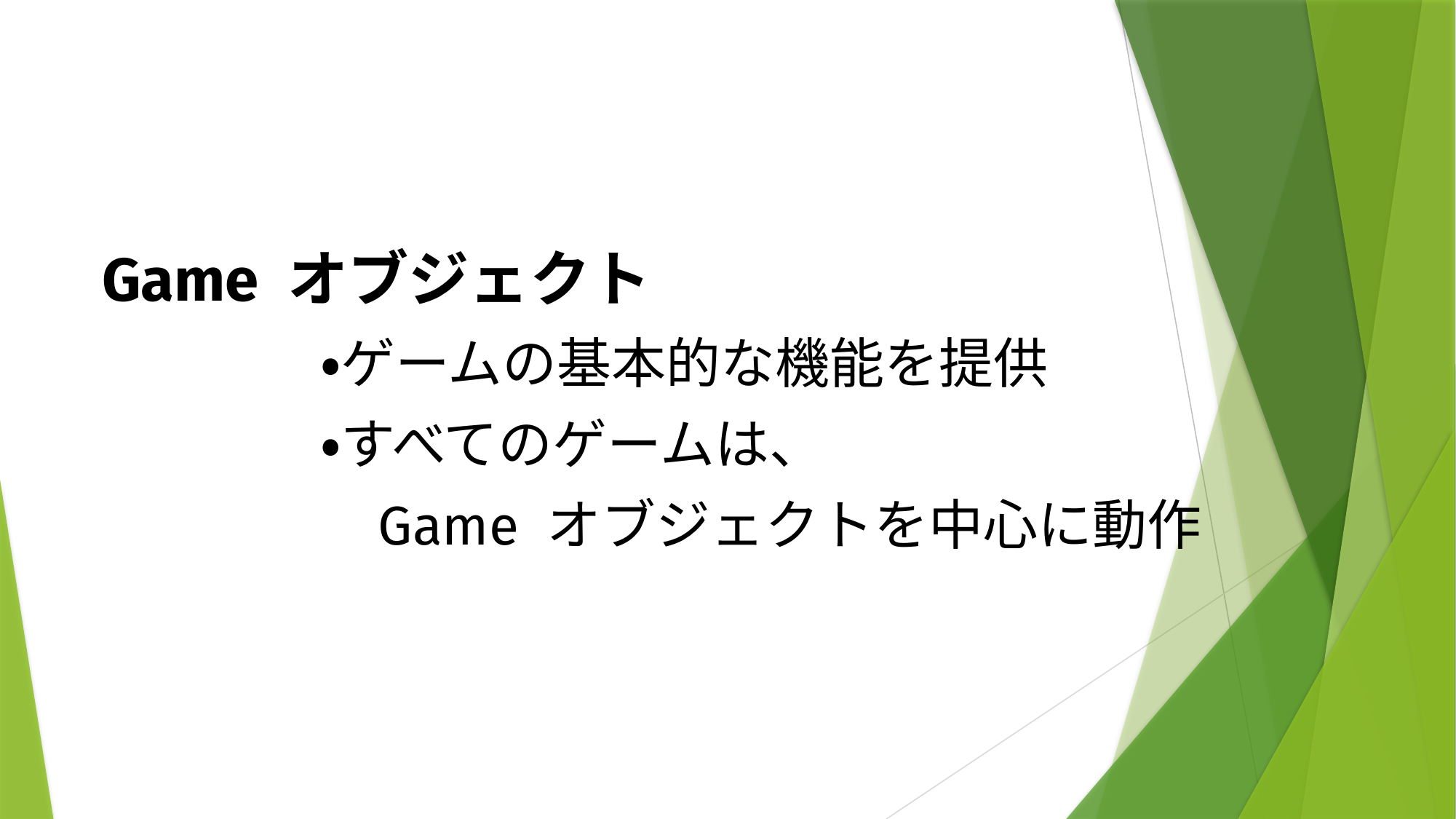

Game オブジェクト
 		・ゲームの基本的な機能を提供
		・すべてのゲームは、
		    Game オブジェクトを中心に動作